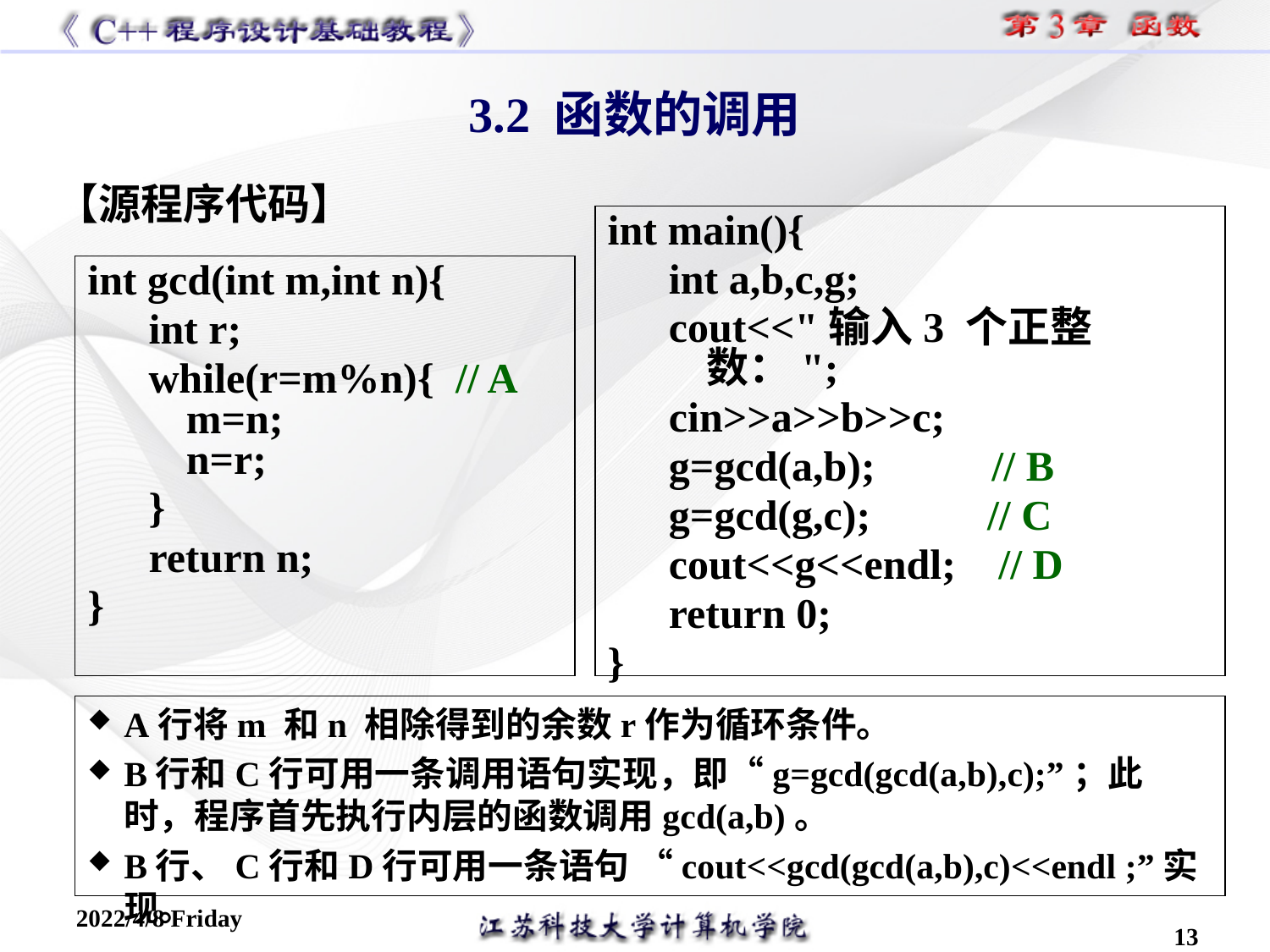

3.2 函数的调用
【源程序代码】
int main(){
int a,b,c,g;
cout<<"输入3 个正整数：";
cin>>a>>b>>c;
g=gcd(a,b);           // B
g=gcd(g,c);           // C
cout<<g<<endl;    // D
return 0;
}
int gcd(int m,int n){
int r;
while(r=m%n){  // A
m=n;
n=r;
}
return n;
}
A行将m 和n 相除得到的余数r作为循环条件。
B行和C行可用一条调用语句实现，即“g=gcd(gcd(a,b),c);”；此时，程序首先执行内层的函数调用gcd(a,b)。
B行、C行和D行可用一条语句 “cout<<gcd(gcd(a,b),c)<<endl ;”实现。